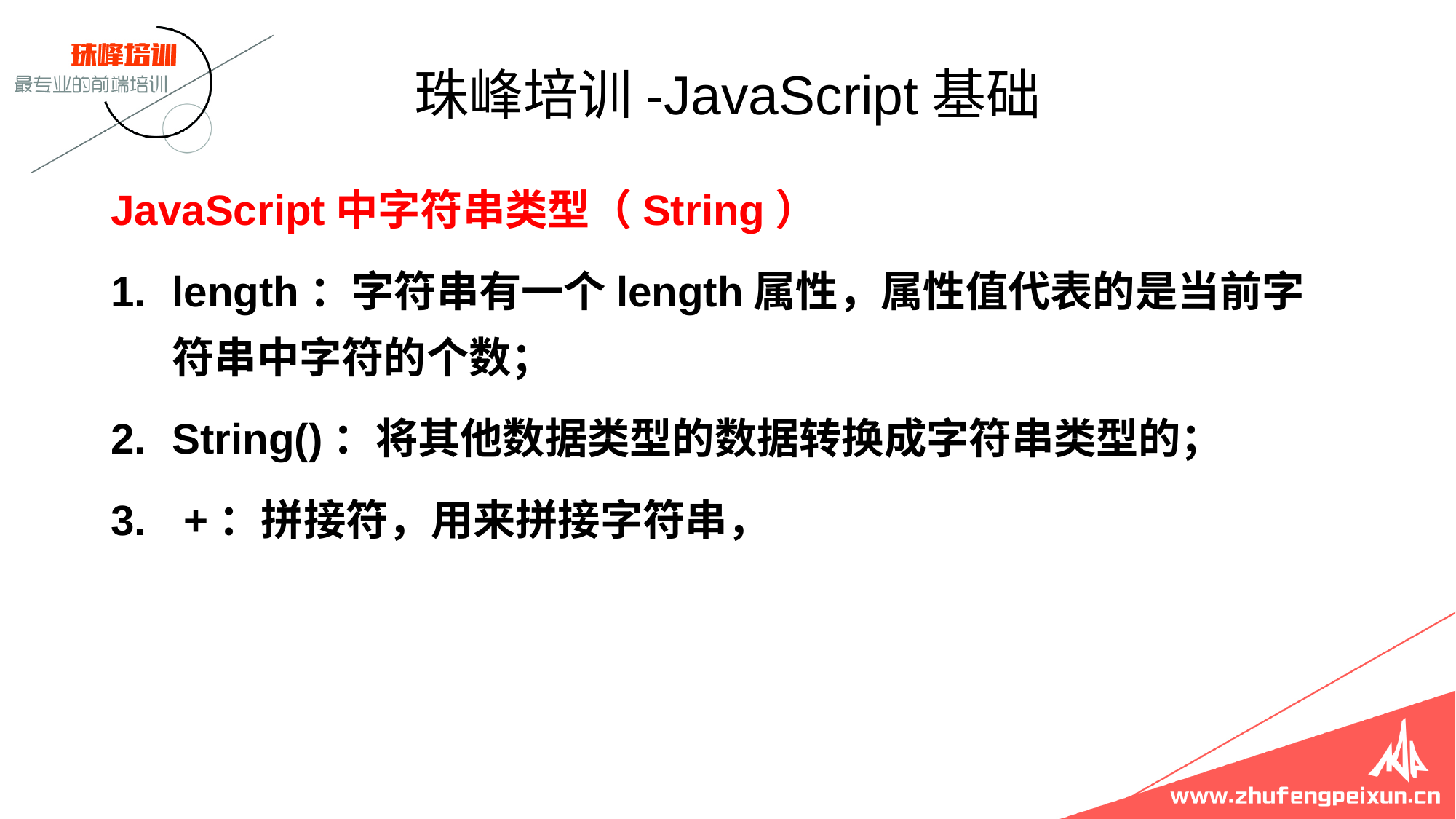

# 珠峰培训-JavaScript基础
JavaScript中字符串类型（String）
length：字符串有一个length属性，属性值代表的是当前字符串中字符的个数；
String()：将其他数据类型的数据转换成字符串类型的；
 +：拼接符，用来拼接字符串，